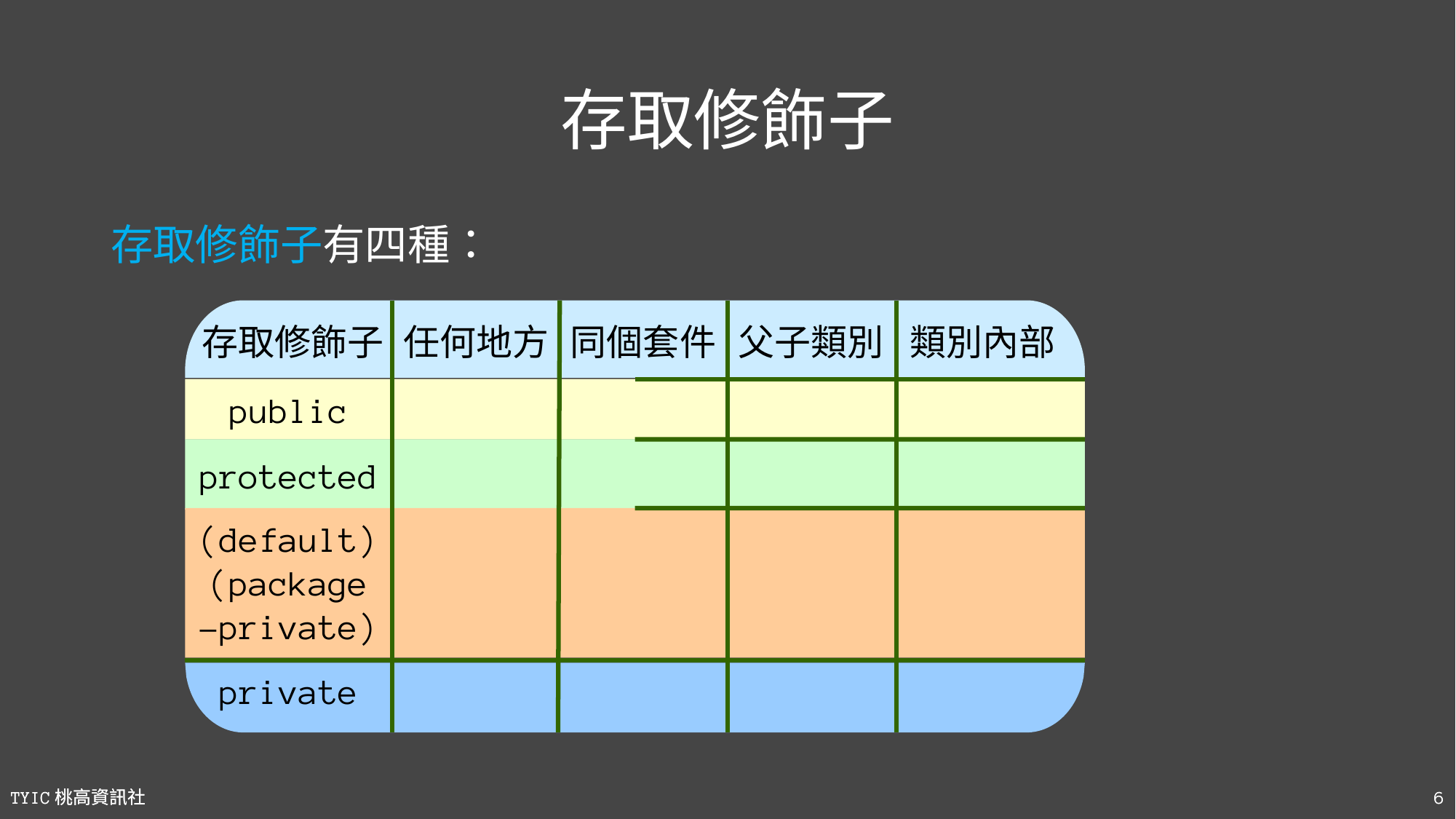

# 存取修飾子
存取修飾子有四種：

存取修飾子
任何地方
同個套件
父子類別
類別內部

public

protected

(default)
(package
-private)
private